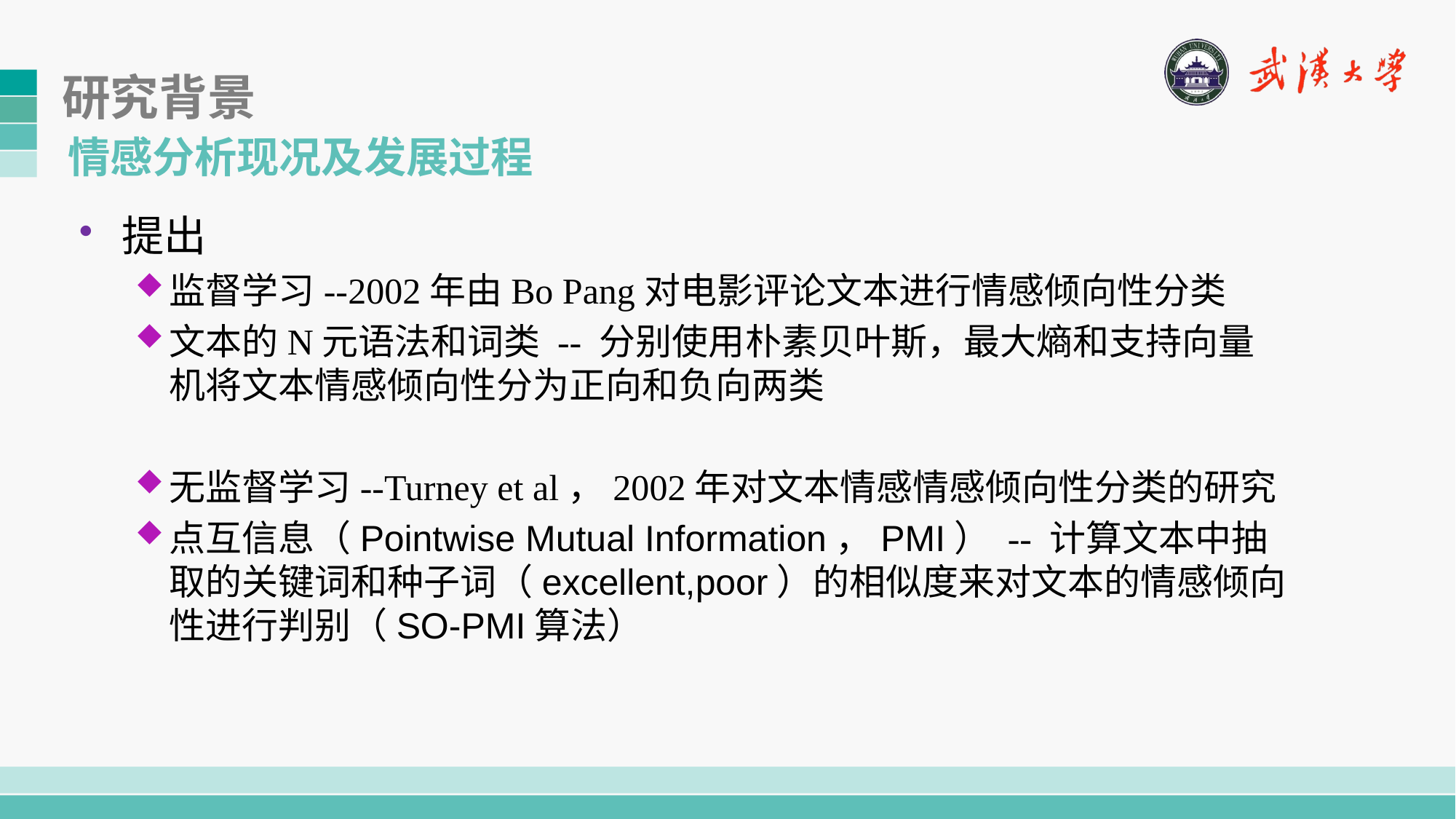

# 研究背景
情感分析现况及发展过程
提出
监督学习--2002年由Bo Pang对电影评论文本进行情感倾向性分类
文本的N元语法和词类 -- 分别使用朴素贝叶斯，最大熵和支持向量机将文本情感倾向性分为正向和负向两类

无监督学习--Turney et al，2002年对文本情感情感倾向性分类的研究
点互信息（Pointwise Mutual Information，PMI） -- 计算文本中抽取的关键词和种子词（excellent,poor）的相似度来对文本的情感倾向性进行判别（SO-PMI算法）

4